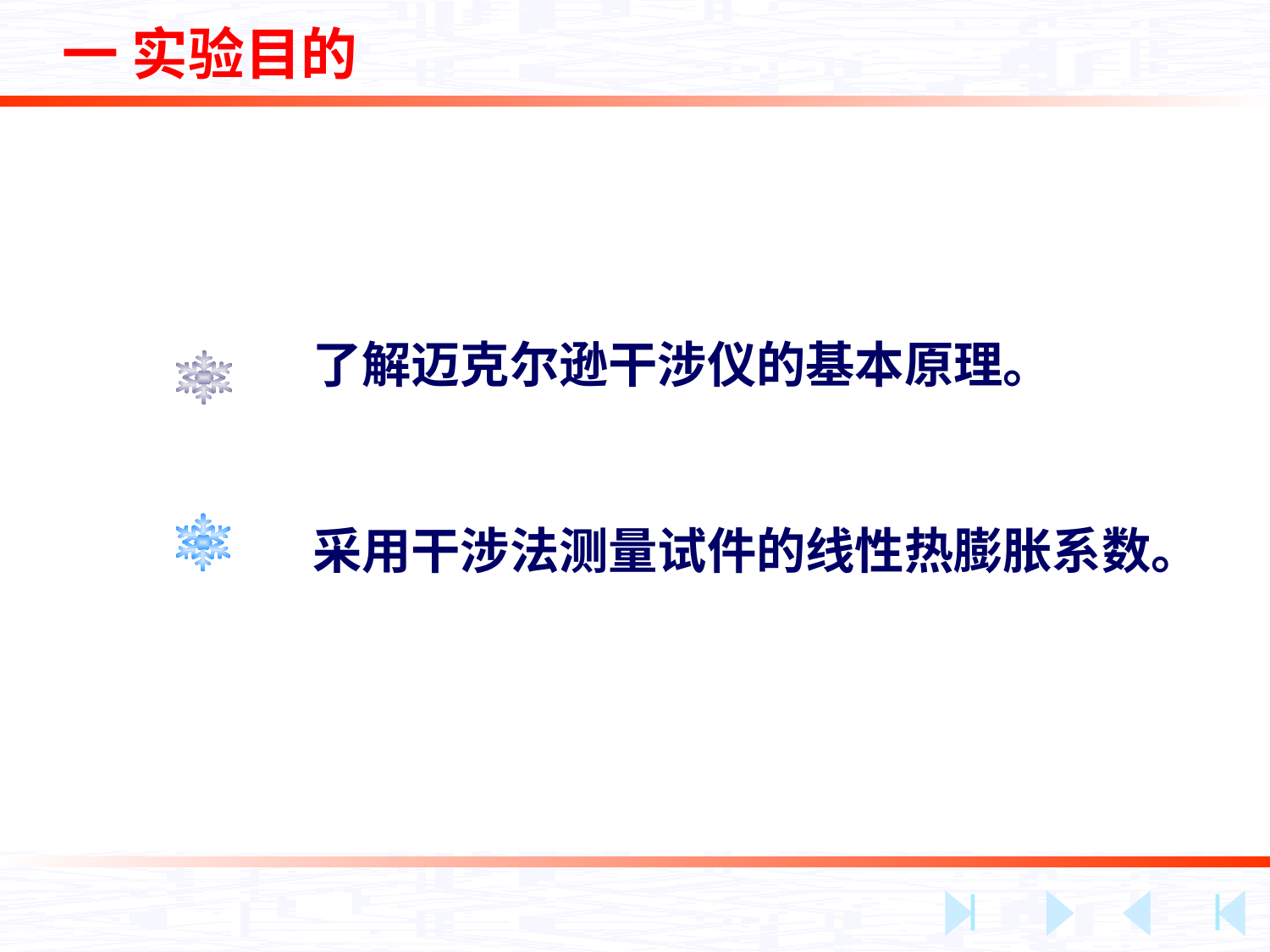

一 实验目的
了解迈克尔逊干涉仪的基本原理。

采用干涉法测量试件的线性热膨胀系数。